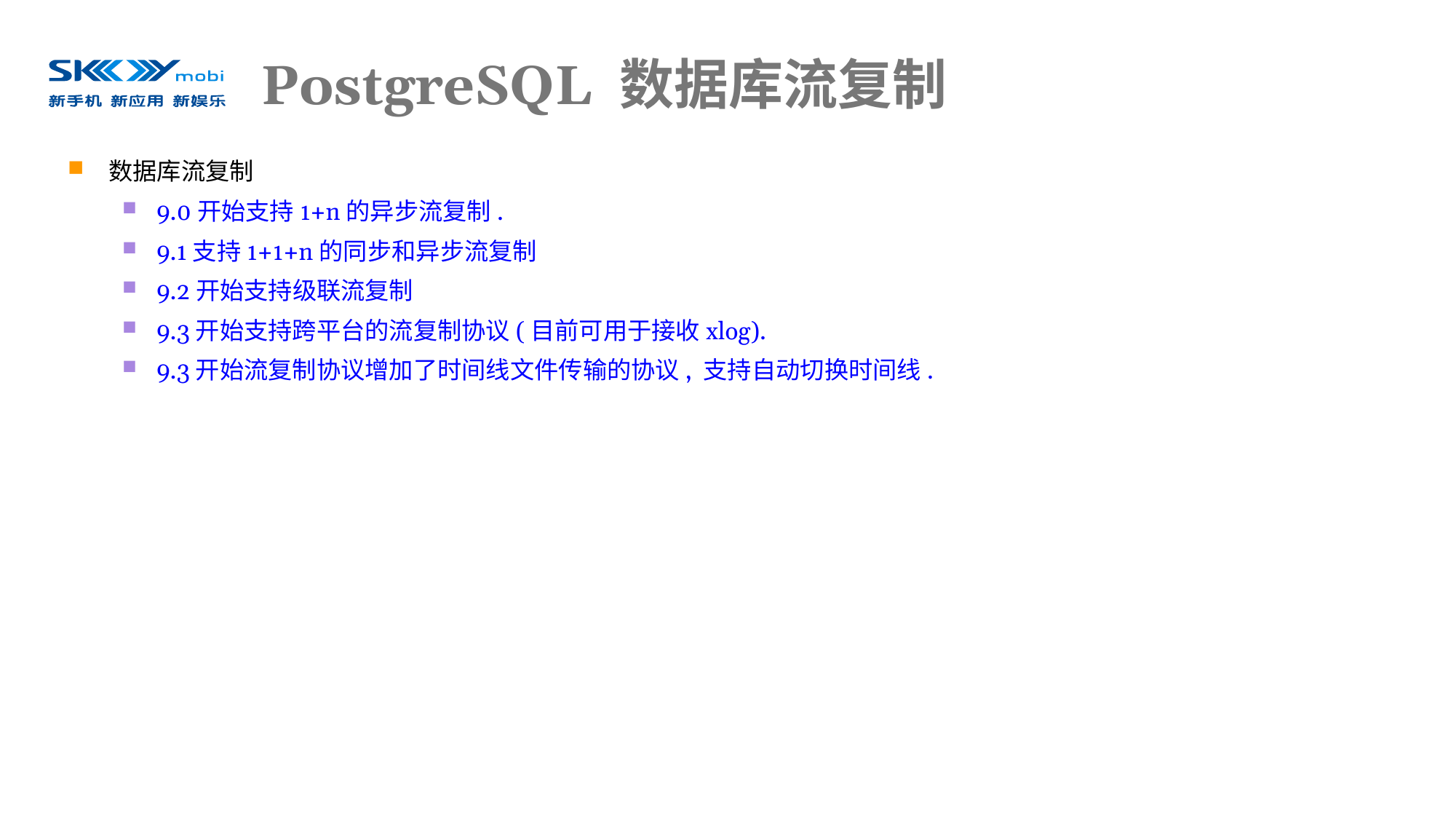

# PostgreSQL 数据库流复制
数据库流复制
9.0开始支持1+n的异步流复制.
9.1支持1+1+n的同步和异步流复制
9.2开始支持级联流复制
9.3开始支持跨平台的流复制协议(目前可用于接收xlog).
9.3开始流复制协议增加了时间线文件传输的协议, 支持自动切换时间线.